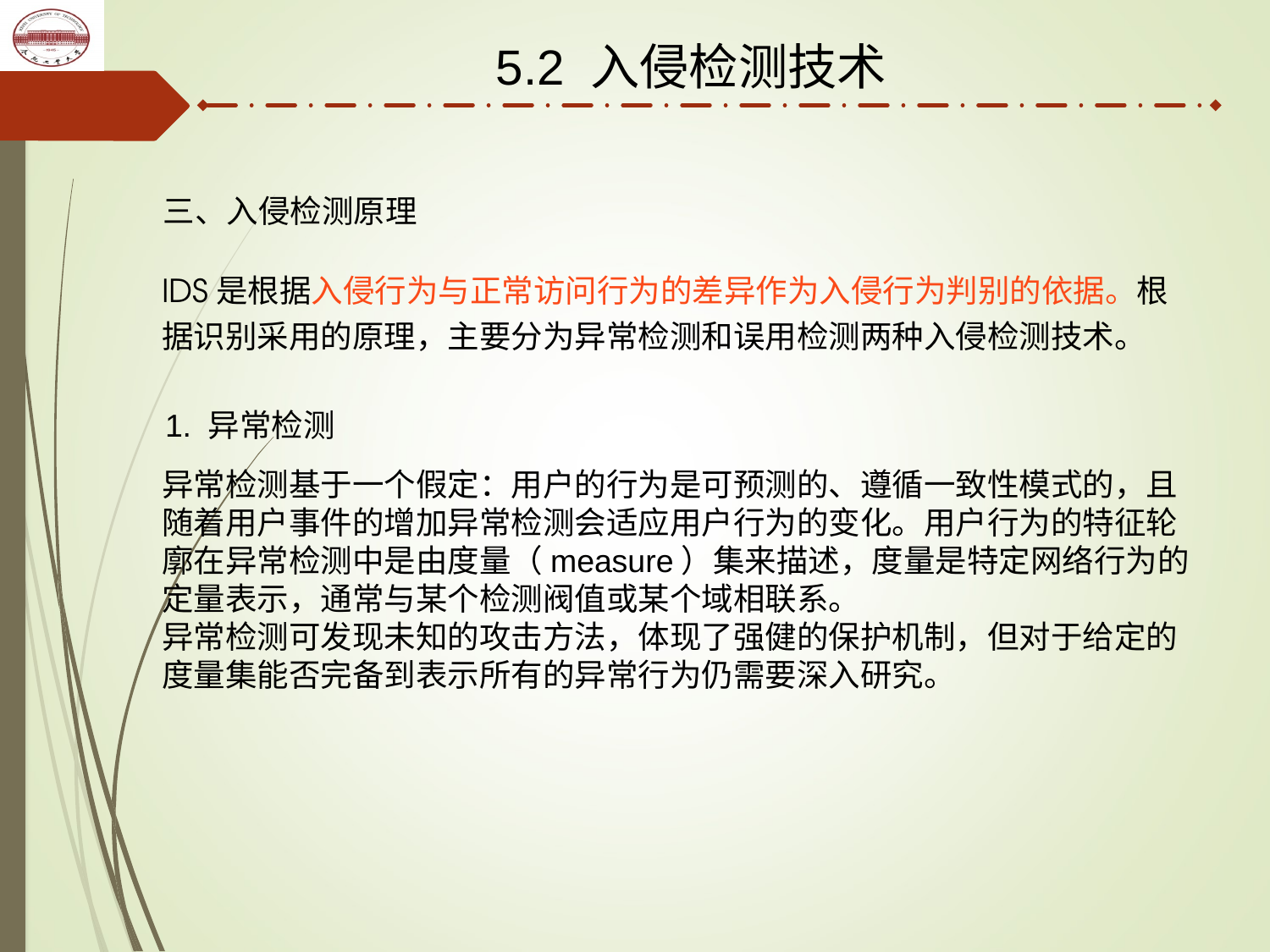

5.2 入侵检测技术
三、入侵检测原理
IDS是根据入侵行为与正常访问行为的差异作为入侵行为判别的依据。根据识别采用的原理，主要分为异常检测和误用检测两种入侵检测技术。
1. 异常检测
异常检测基于一个假定：用户的行为是可预测的、遵循一致性模式的，且随着用户事件的增加异常检测会适应用户行为的变化。用户行为的特征轮廓在异常检测中是由度量（measure）集来描述，度量是特定网络行为的定量表示，通常与某个检测阀值或某个域相联系。
异常检测可发现未知的攻击方法，体现了强健的保护机制，但对于给定的度量集能否完备到表示所有的异常行为仍需要深入研究。